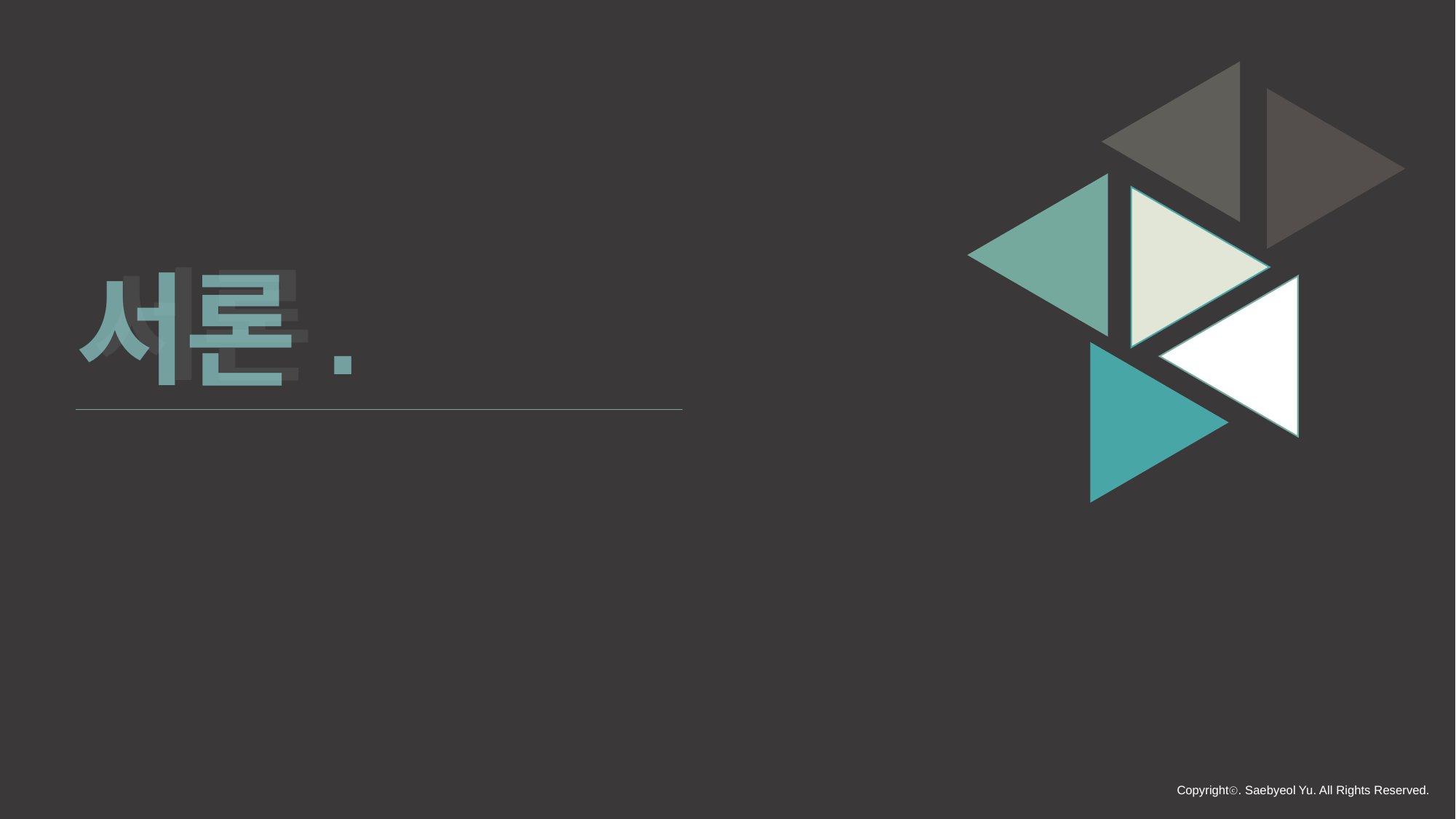

서론
서론.
Copyrightⓒ. Saebyeol Yu. All Rights Reserved.